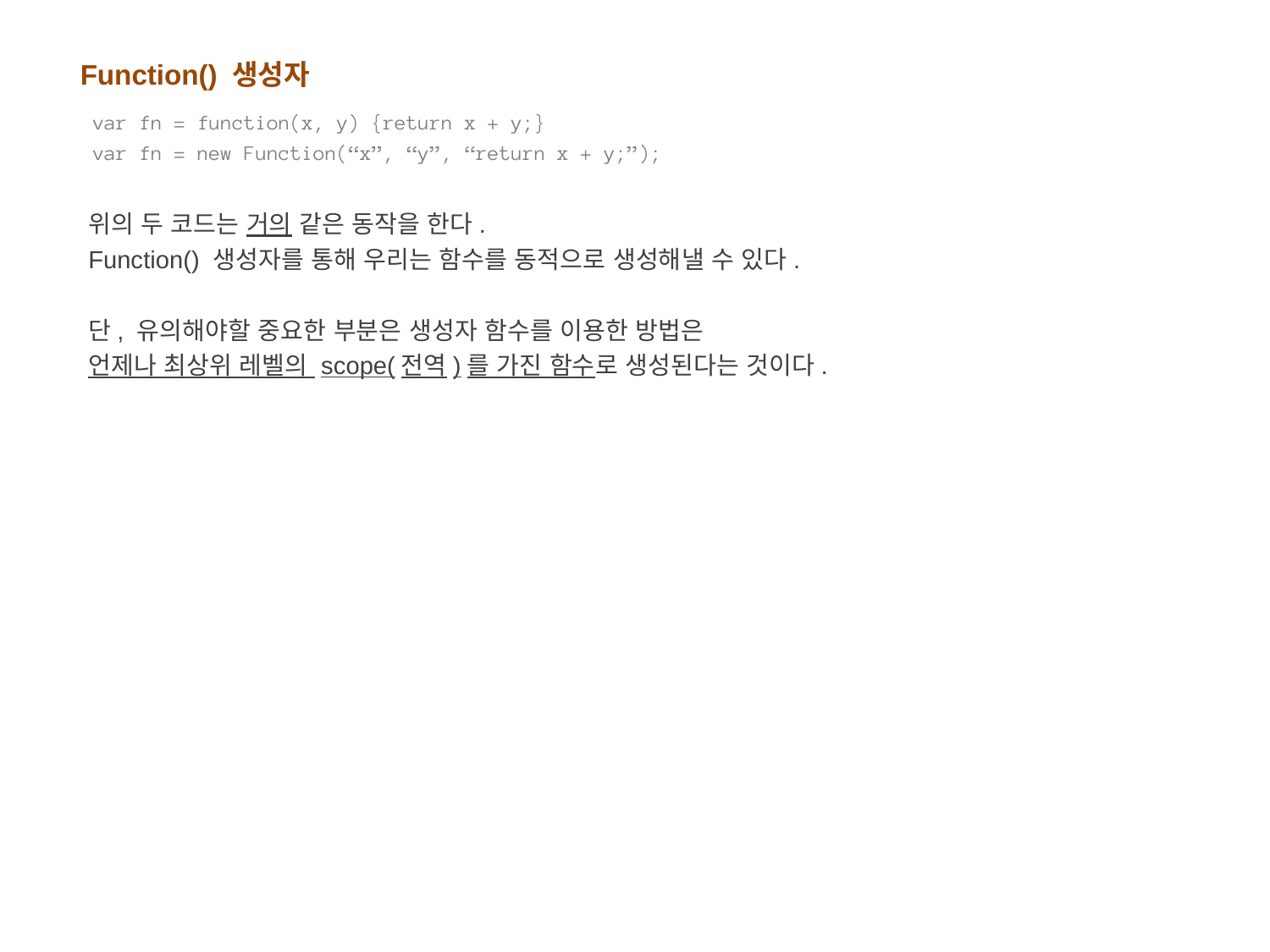

Function() 생성자
var fn = function(x, y) {return x + y;}
var fn = new Function(“x”, “y”, “return x + y;”);
위의 두 코드는 거의 같은 동작을 한다.
Function() 생성자를 통해 우리는 함수를 동적으로 생성해낼 수 있다.

단, 유의해야할 중요한 부분은 생성자 함수를 이용한 방법은
언제나 최상위 레벨의 scope(전역)를 가진 함수로 생성된다는 것이다.